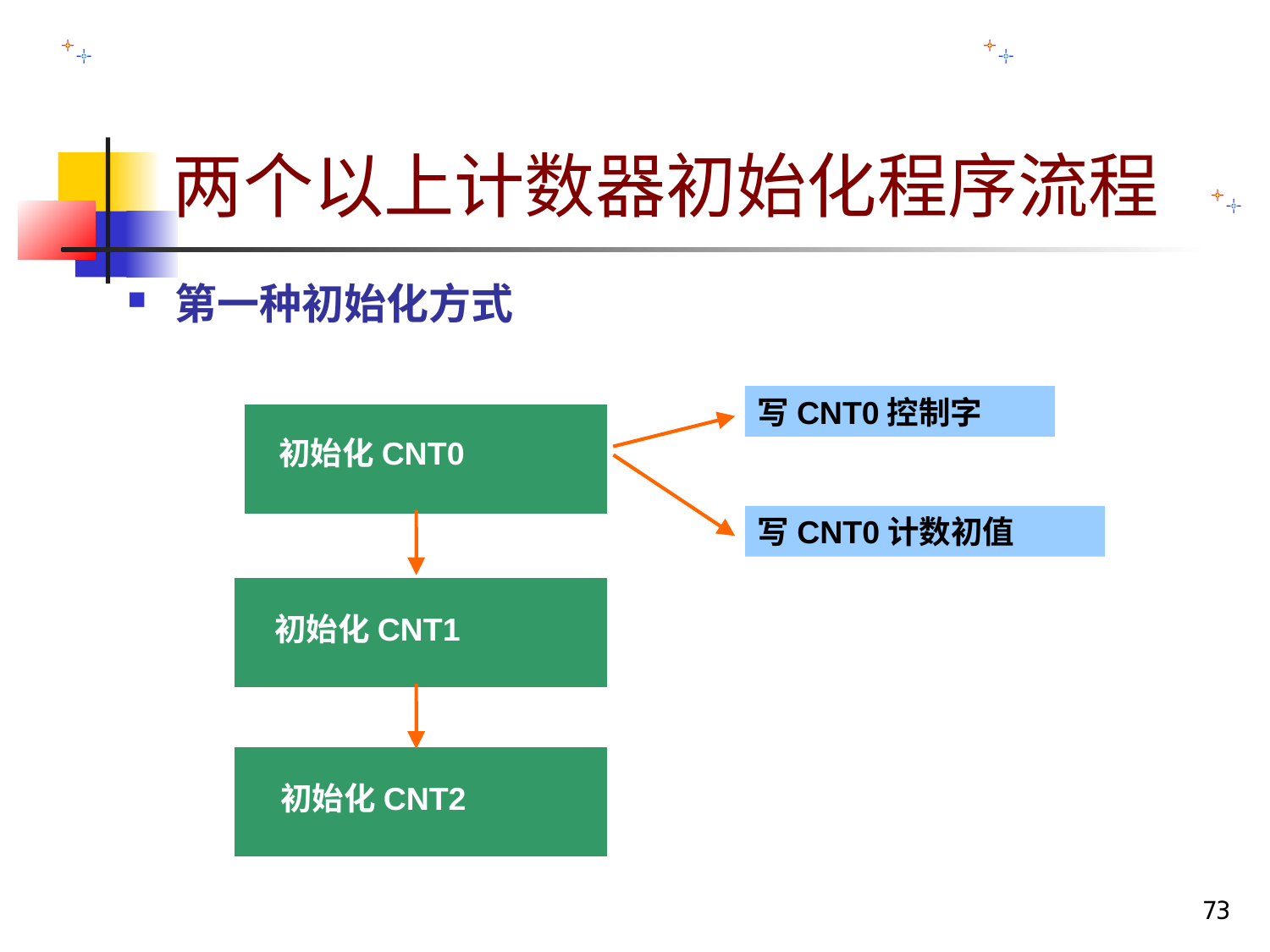

两个以上计数器初始化程序流程
第一种初始化方式
写CNT0控制字

初始化CNT0

写CNT0计数初值

初始化CNT1

初始化CNT2
73